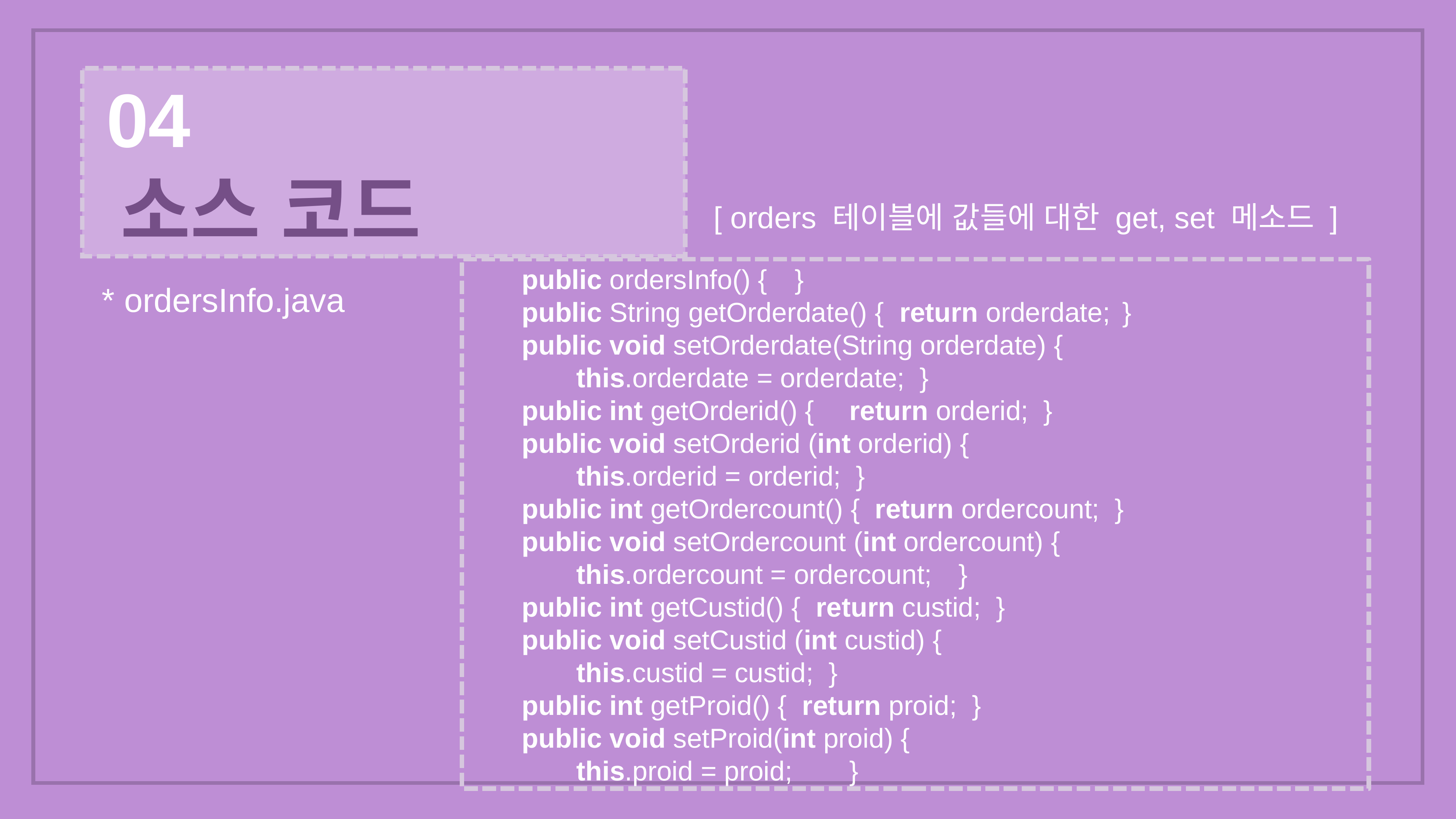

04
 소스 코드
[ orders 테이블에 값들에 대한 get, set 메소드 ]
	public ordersInfo() { 	}
	public String getOrderdate() {  return orderdate;	}
	public void setOrderdate(String orderdate) {
		this.orderdate = orderdate;  }
	public int getOrderid() {  	return orderid;  }
	public void setOrderid (int orderid) {
		this.orderid = orderid;  }
	public int getOrdercount() {  return ordercount;  }
	public void setOrdercount (int ordercount) {
		this.ordercount = ordercount;  	}
	public int getCustid() {  return custid;  }
	public void setCustid (int custid) {
		this.custid = custid;  }
	public int getProid() {  return proid;  }
	public void setProid(int proid) {
		this.proid = proid;  	}
* ordersInfo.java